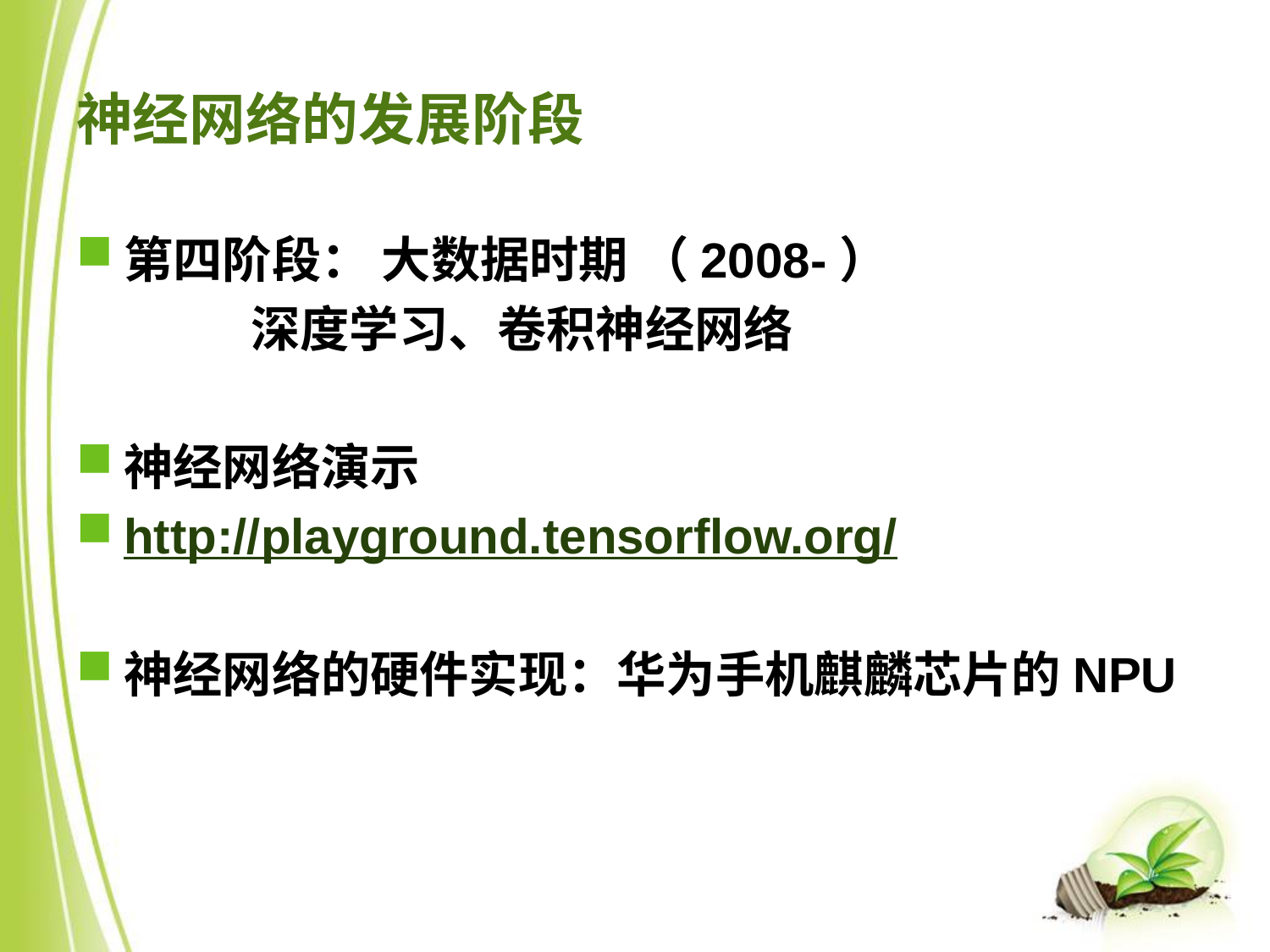

# 神经网络的发展阶段
第四阶段： 大数据时期 （2008-）
		深度学习、卷积神经网络

神经网络演示
http://playground.tensorflow.org/

神经网络的硬件实现：华为手机麒麟芯片的NPU